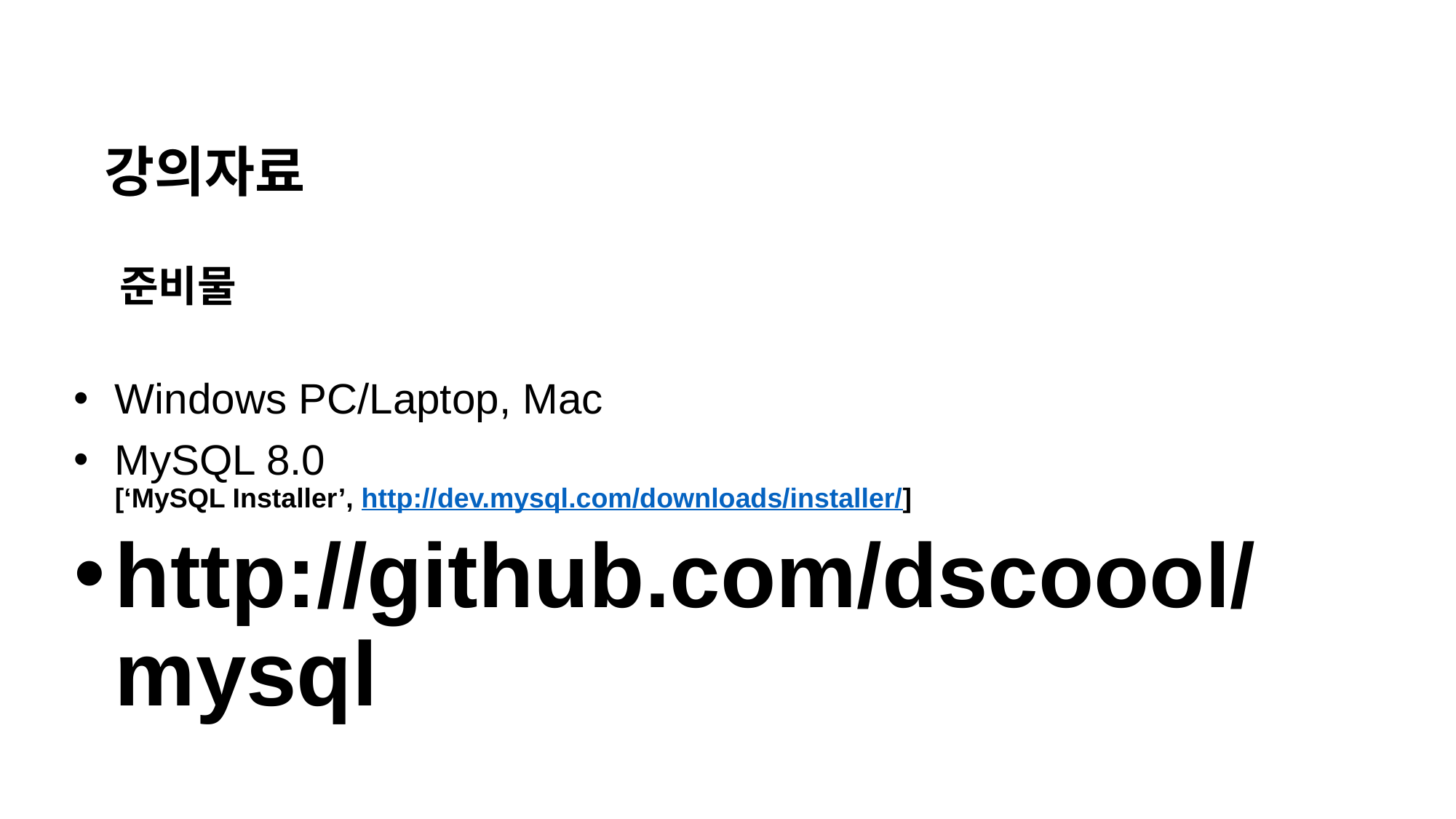

# 강의자료
   준비물
Windows PC/Laptop, Mac
MySQL 8.0
[‘MySQL Installer’, http://dev.mysql.com/downloads/installer/]
http://github.com/dscoool/mysql